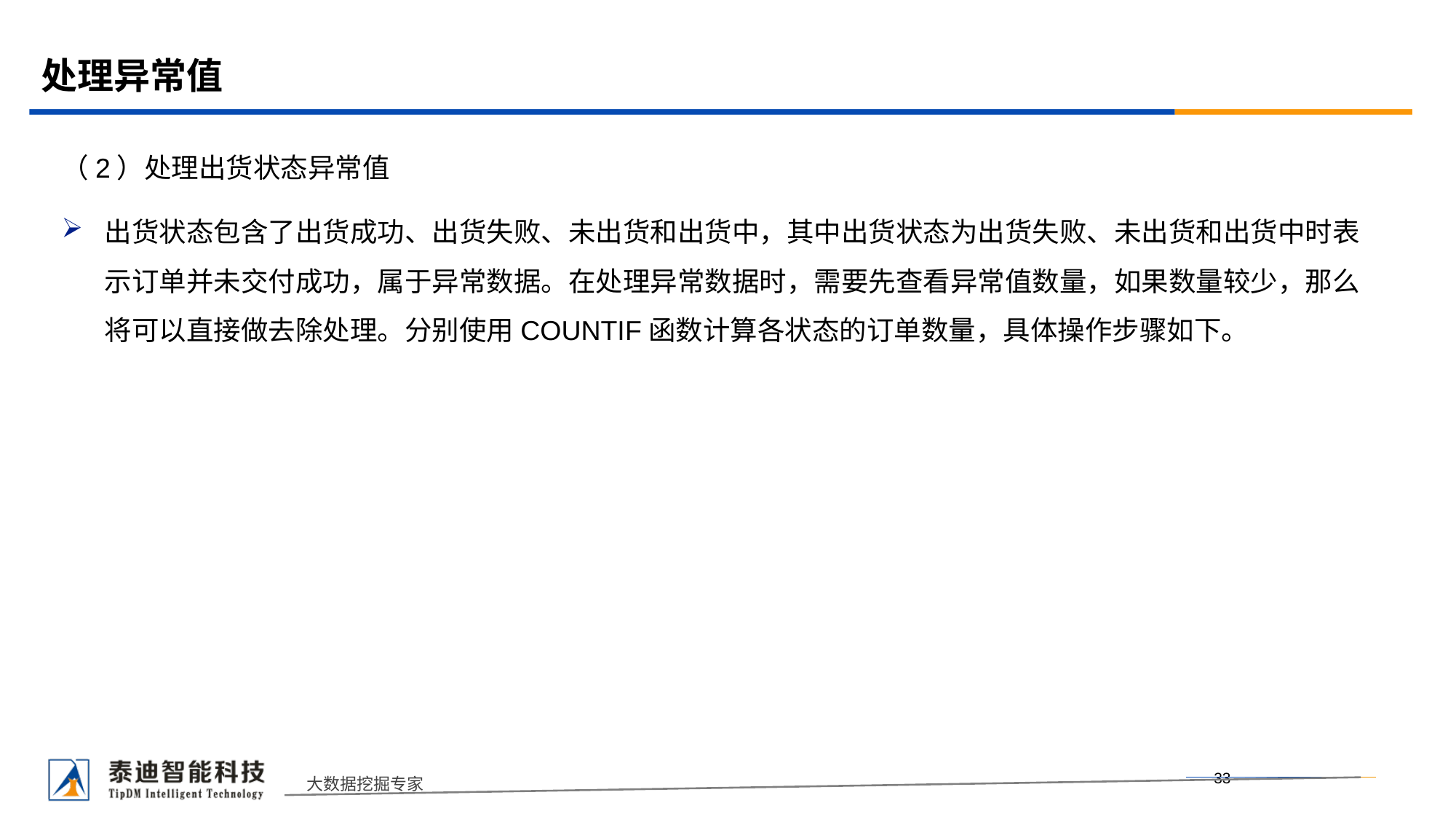

# 处理异常值
（2）处理出货状态异常值
出货状态包含了出货成功、出货失败、未出货和出货中，其中出货状态为出货失败、未出货和出货中时表示订单并未交付成功，属于异常数据。在处理异常数据时，需要先查看异常值数量，如果数量较少，那么将可以直接做去除处理。分别使用COUNTIF函数计算各状态的订单数量，具体操作步骤如下。